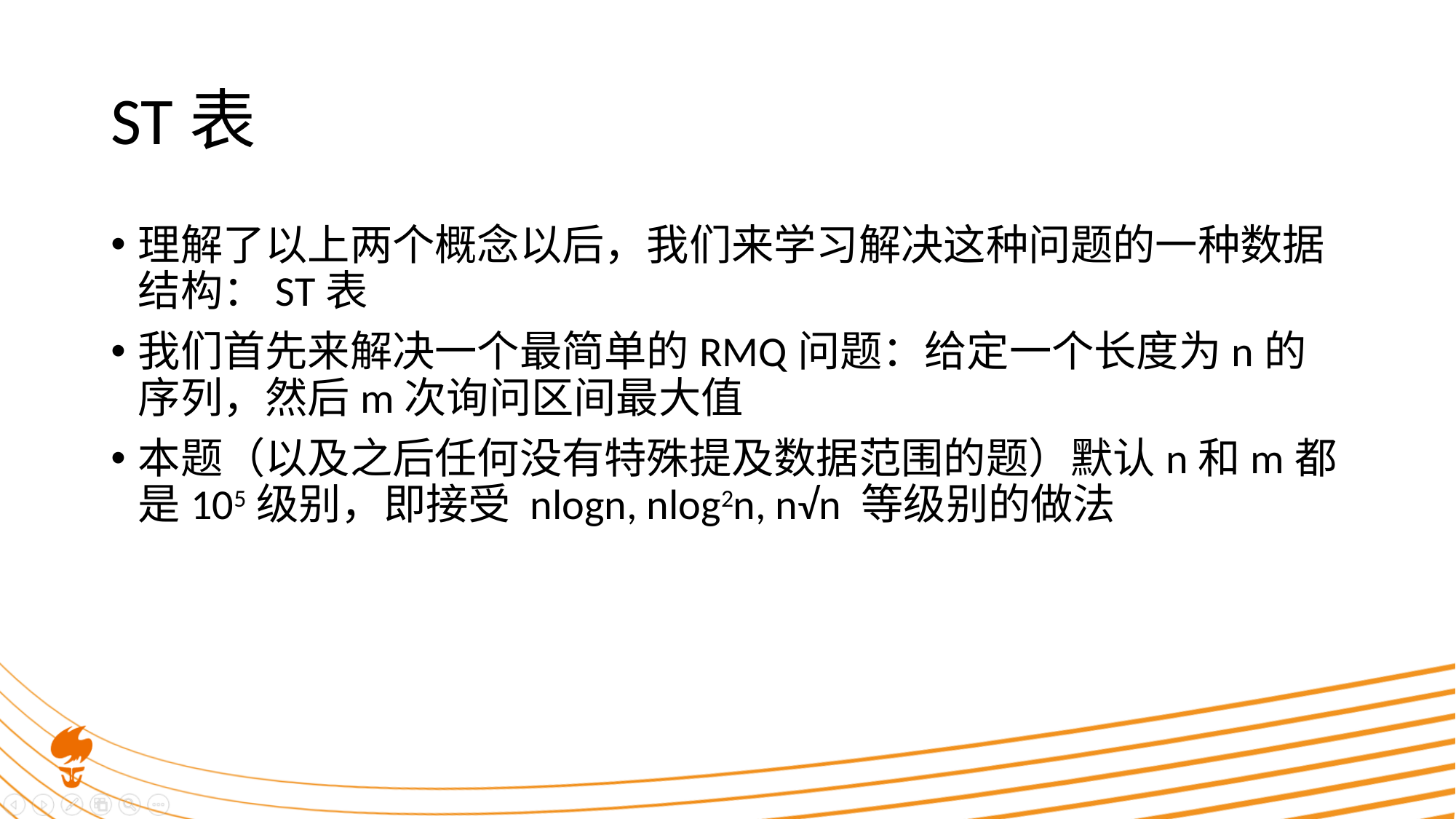

# ST表
理解了以上两个概念以后，我们来学习解决这种问题的一种数据结构：ST表
我们首先来解决一个最简单的RMQ问题：给定一个长度为n的序列，然后m次询问区间最大值
本题（以及之后任何没有特殊提及数据范围的题）默认n和m都是105级别，即接受 nlogn, nlog2n, n√n 等级别的做法